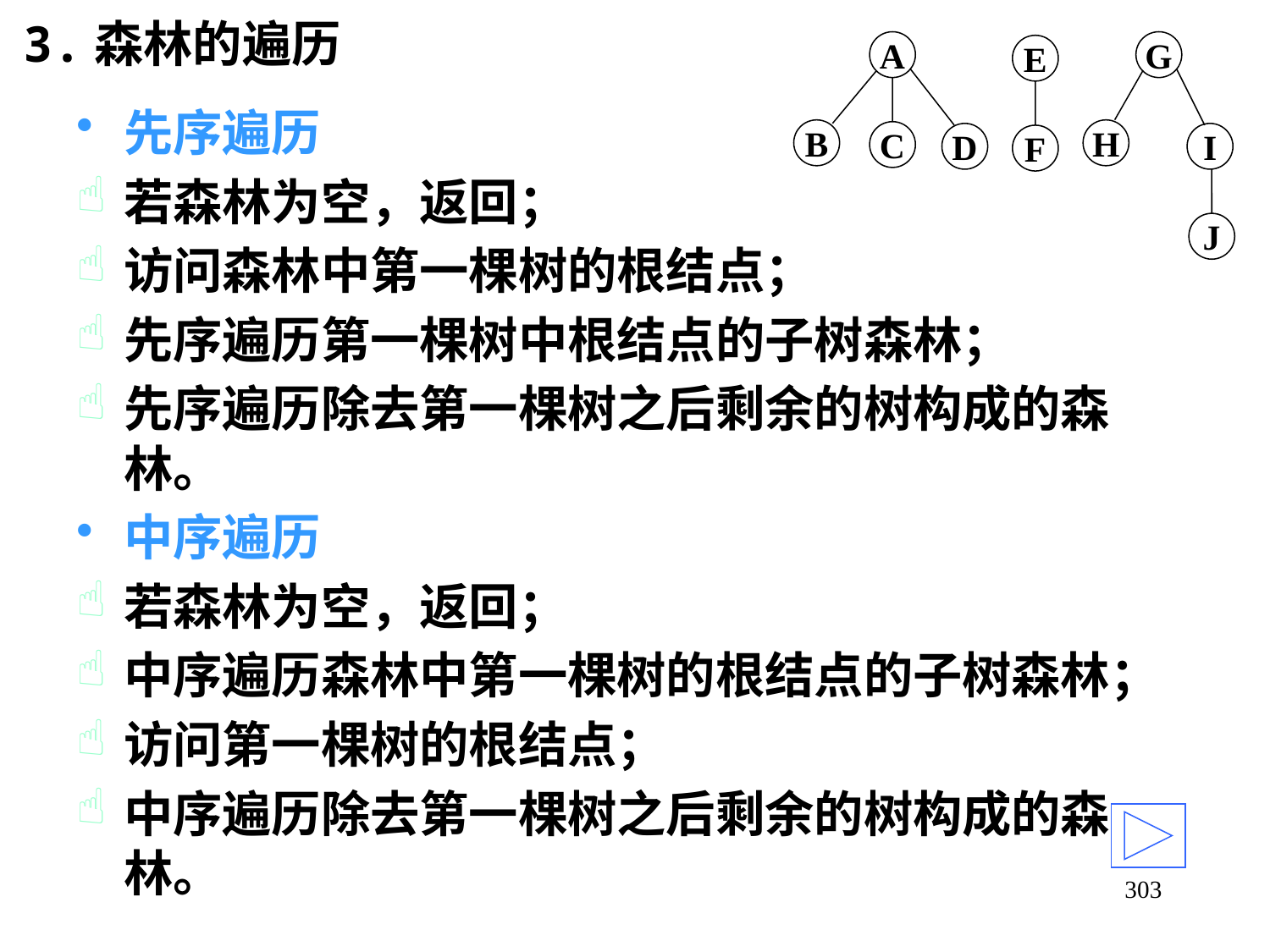

# 3.森林的遍历
A

B
C
D
G

H
I

J
E

F
先序遍历
若森林为空，返回；
访问森林中第一棵树的根结点；
先序遍历第一棵树中根结点的子树森林；
先序遍历除去第一棵树之后剩余的树构成的森林。
中序遍历
若森林为空，返回；
中序遍历森林中第一棵树的根结点的子树森林；
访问第一棵树的根结点；
中序遍历除去第一棵树之后剩余的树构成的森林。

303